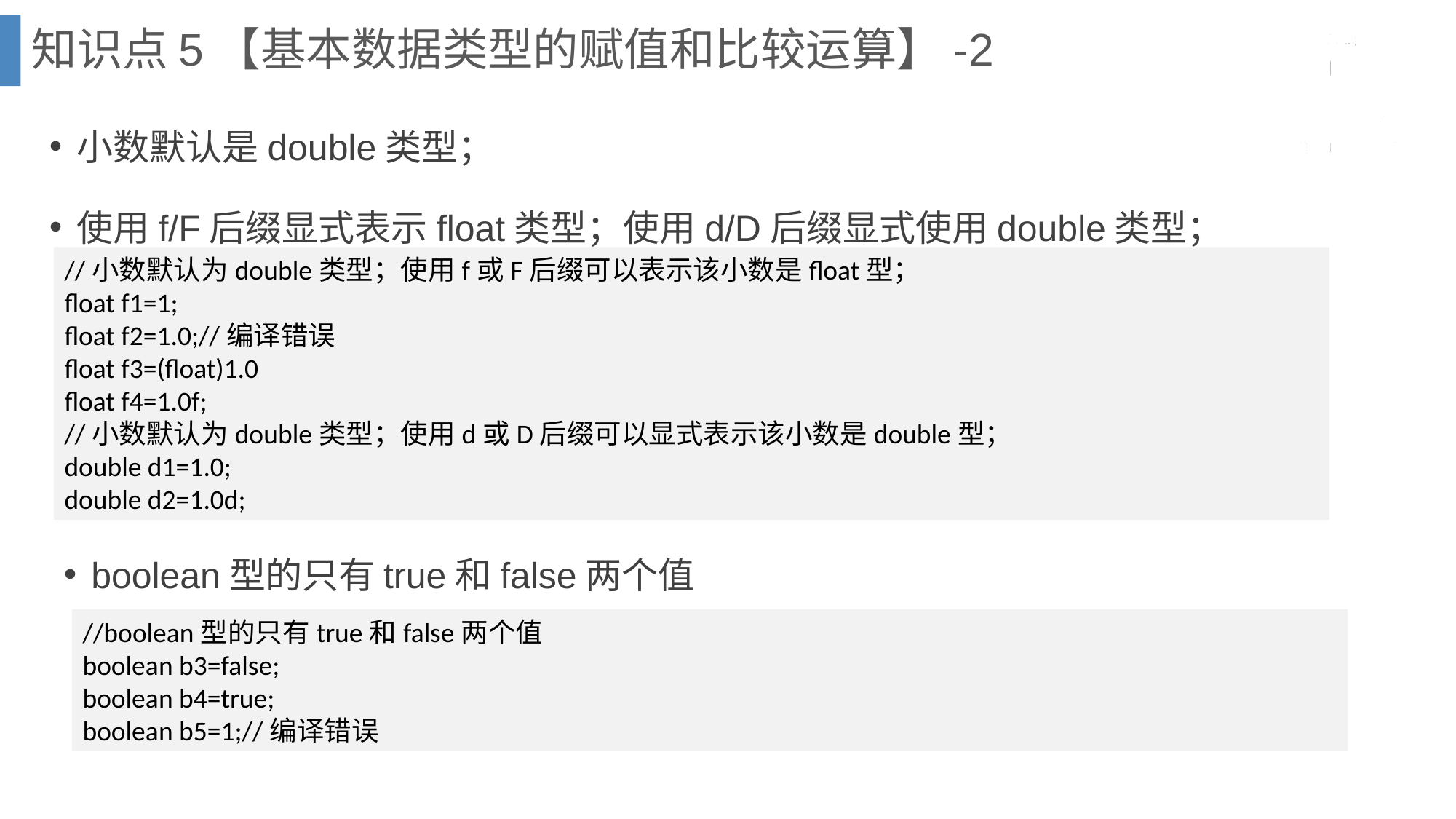

知识点5【基本数据类型的赋值和比较运算】-2
小数默认是double类型；
使用f/F后缀显式表示float类型；使用d/D后缀显式使用double类型；
//小数默认为double类型；使用f或F后缀可以表示该小数是float型；
float f1=1;
float f2=1.0;//编译错误
float f3=(float)1.0
float f4=1.0f;
//小数默认为double类型；使用d或D后缀可以显式表示该小数是double型；
double d1=1.0;
double d2=1.0d;
boolean型的只有true和false两个值
//boolean型的只有true和false两个值
boolean b3=false;
boolean b4=true;
boolean b5=1;//编译错误